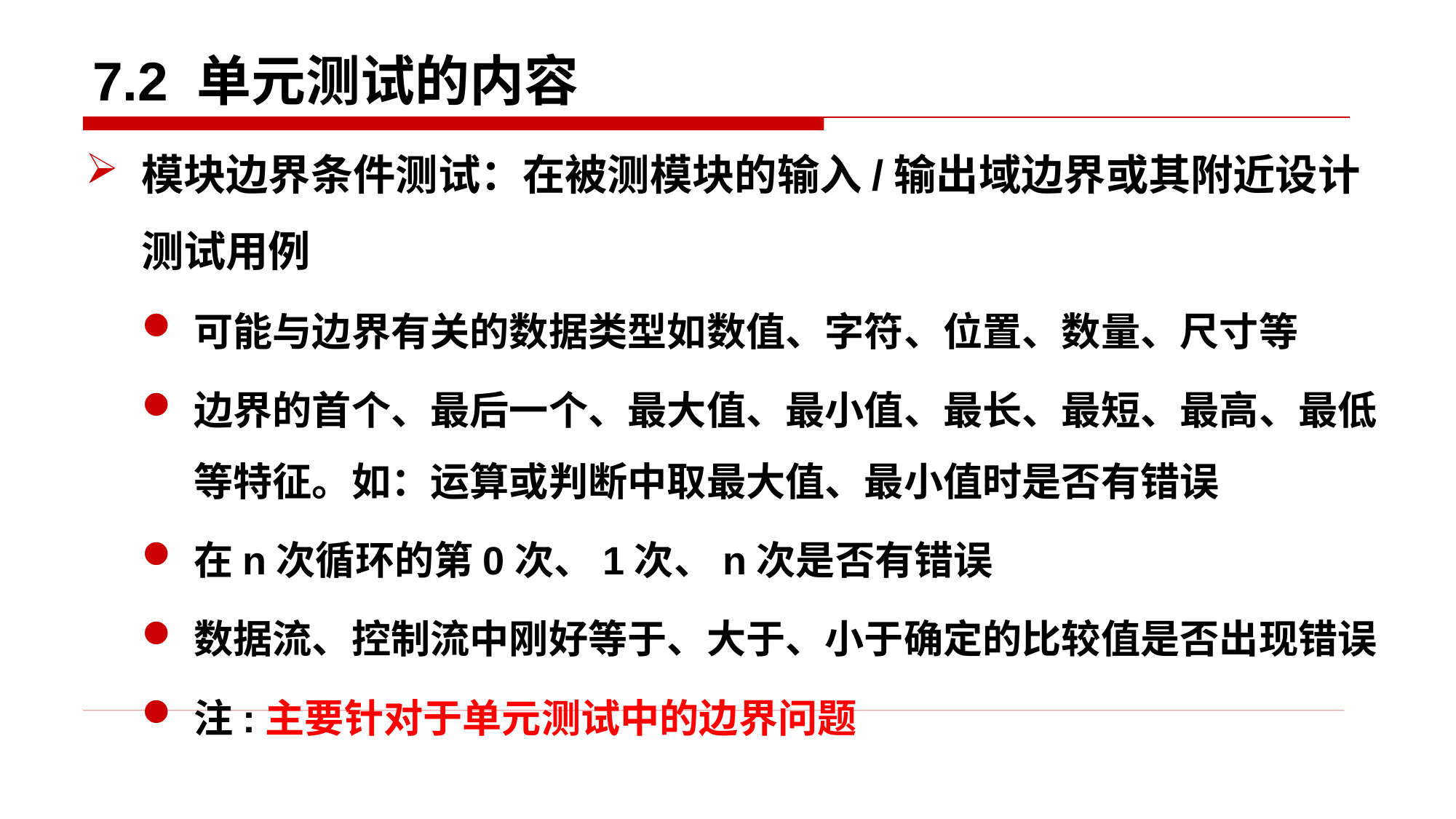

# 7.2 单元测试的内容
模块边界条件测试：在被测模块的输入/输出域边界或其附近设计测试用例
可能与边界有关的数据类型如数值、字符、位置、数量、尺寸等
边界的首个、最后一个、最大值、最小值、最长、最短、最高、最低等特征。如：运算或判断中取最大值、最小值时是否有错误
在n次循环的第0次、1次、n次是否有错误
数据流、控制流中刚好等于、大于、小于确定的比较值是否出现错误
注:主要针对于单元测试中的边界问题